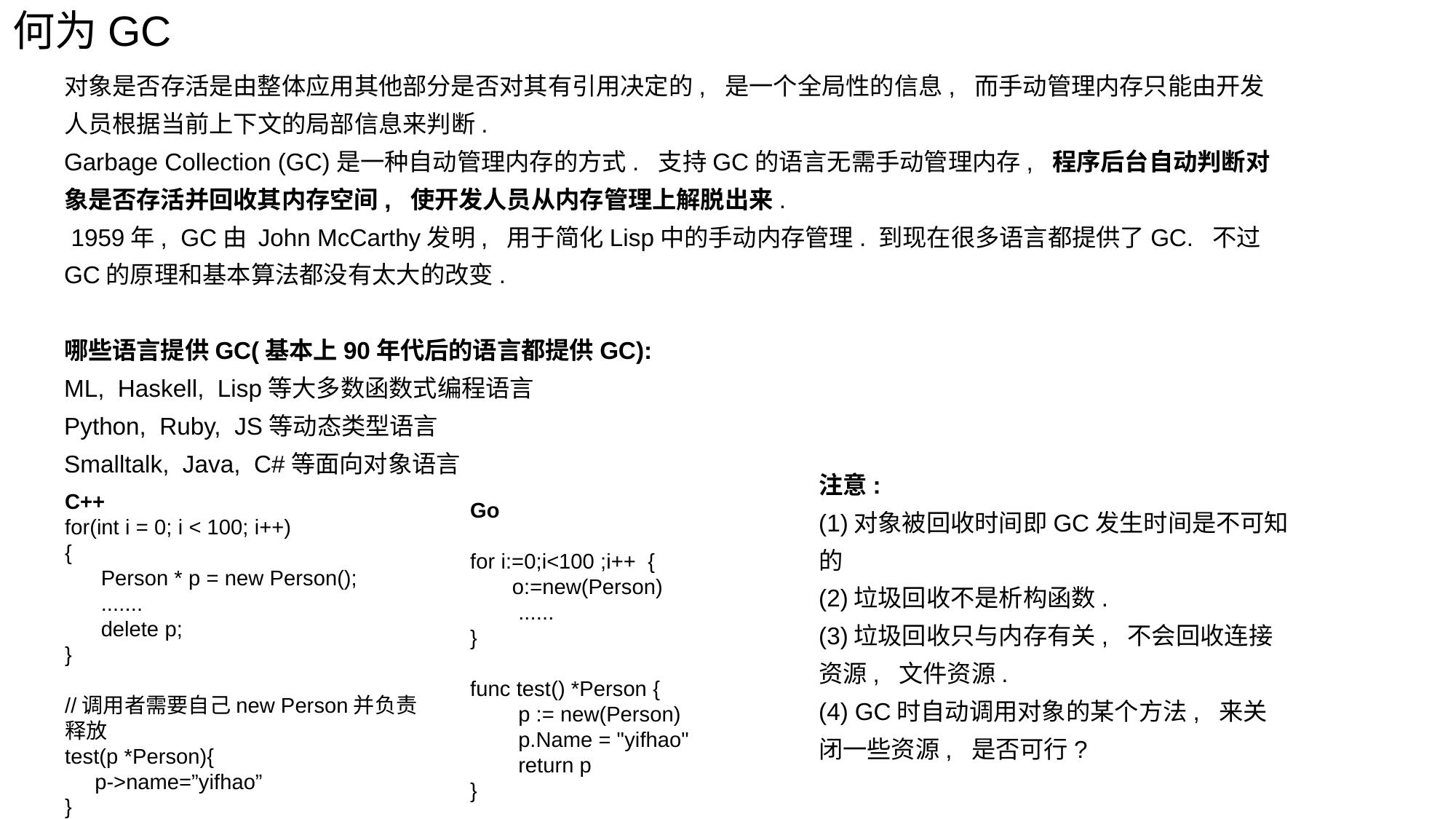

何为GC
对象是否存活是由整体应用其他部分是否对其有引用决定的,  是一个全局性的信息,  而手动管理内存只能由开发人员根据当前上下文的局部信息来判断.
Garbage Collection (GC)是一种自动管理内存的方式.  支持GC的语言无需手动管理内存,  程序后台自动判断对象是否存活并回收其内存空间,  使开发人员从内存管理上解脱出来.
 1959年,  GC由 John McCarthy发明,  用于简化Lisp中的手动内存管理. 到现在很多语言都提供了GC.  不过GC的原理和基本算法都没有太大的改变.

哪些语言提供GC(基本上90年代后的语言都提供GC):
ML,  Haskell,  Lisp等大多数函数式编程语言
Python,  Ruby,  JS等动态类型语言
Smalltalk,  Java,  C#等面向对象语言

注意:
(1)对象被回收时间即GC发生时间是不可知的
(2)垃圾回收不是析构函数.
(3)垃圾回收只与内存有关,  不会回收连接资源,  文件资源.
(4) GC时自动调用对象的某个方法,  来关闭一些资源,  是否可行?
C++
for(int i = 0; i < 100; i++)
{
      Person * p = new Person();
      .......
      delete p;
}

//调用者需要自己new Person并负责释放
test(p *Person){
     p->name=”yifhao”
}
Go
for i:=0;i<100 ;i++  {
       o:=new(Person)
        ......
}

func test() *Person {
        p := new(Person)
        p.Name = "yifhao"
        return p
}